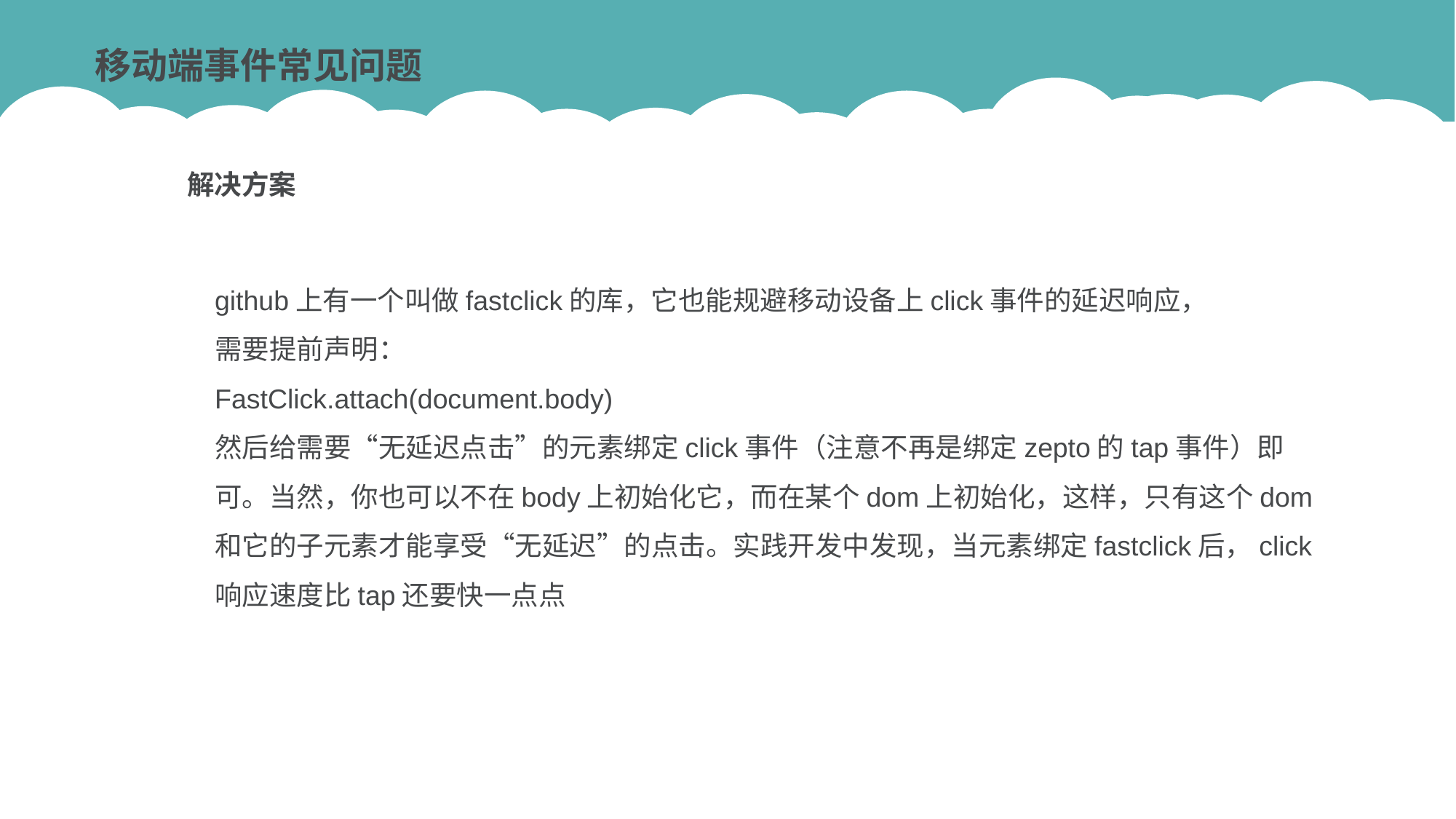

移动端事件常见问题
解决方案
github上有一个叫做fastclick的库，它也能规避移动设备上click事件的延迟响应，
需要提前声明：
FastClick.attach(document.body)
然后给需要“无延迟点击”的元素绑定click事件（注意不再是绑定zepto的tap事件）即可。当然，你也可以不在body上初始化它，而在某个dom上初始化，这样，只有这个dom和它的子元素才能享受“无延迟”的点击。实践开发中发现，当元素绑定fastclick后，click响应速度比tap还要快一点点